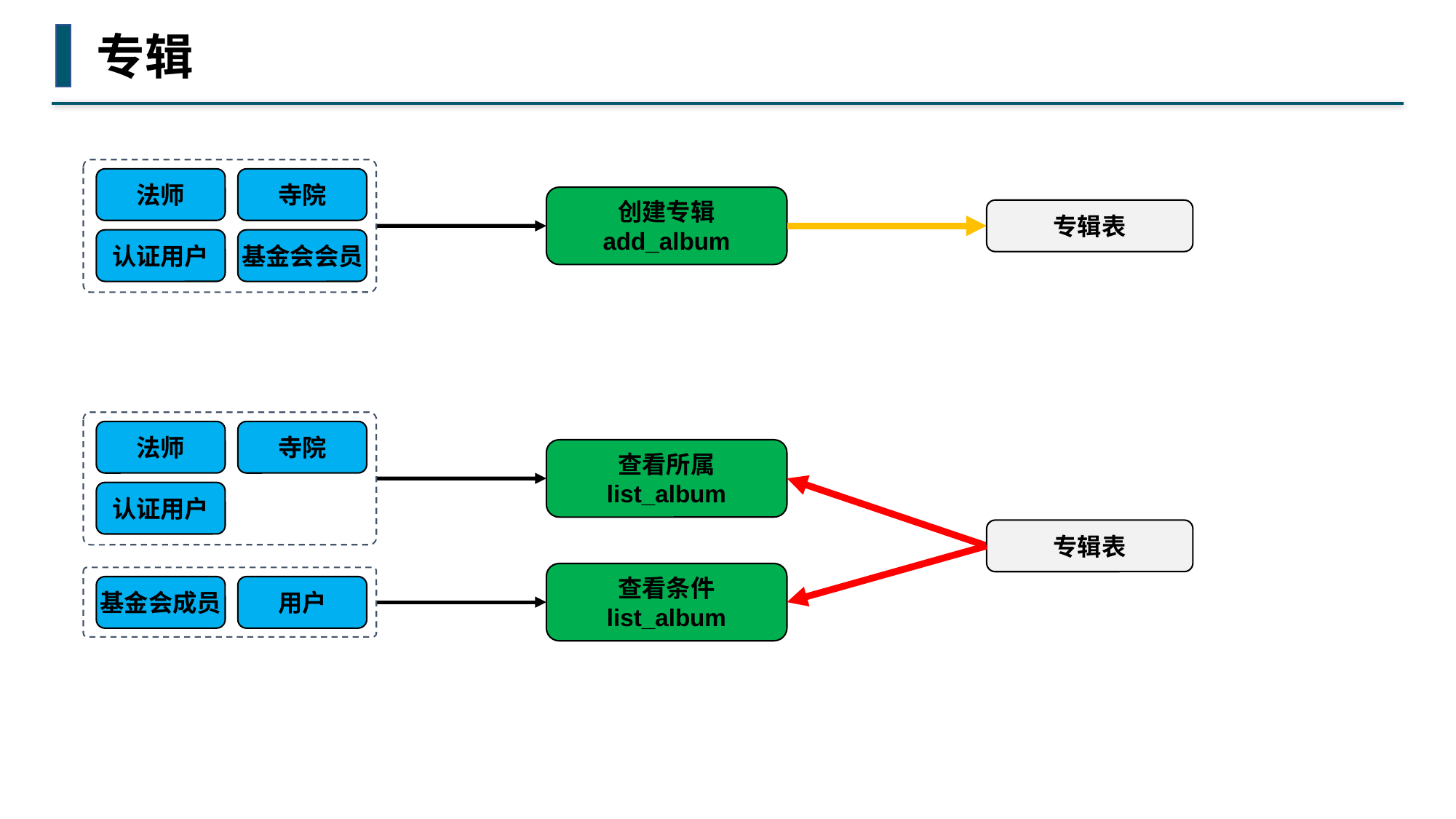

专辑

法师
寺院
认证用户
基金会会员
创建专辑
add_album
专辑表

法师
寺院
认证用户
查看所属
list_album
专辑表
查看条件
list_album

基金会成员
用户